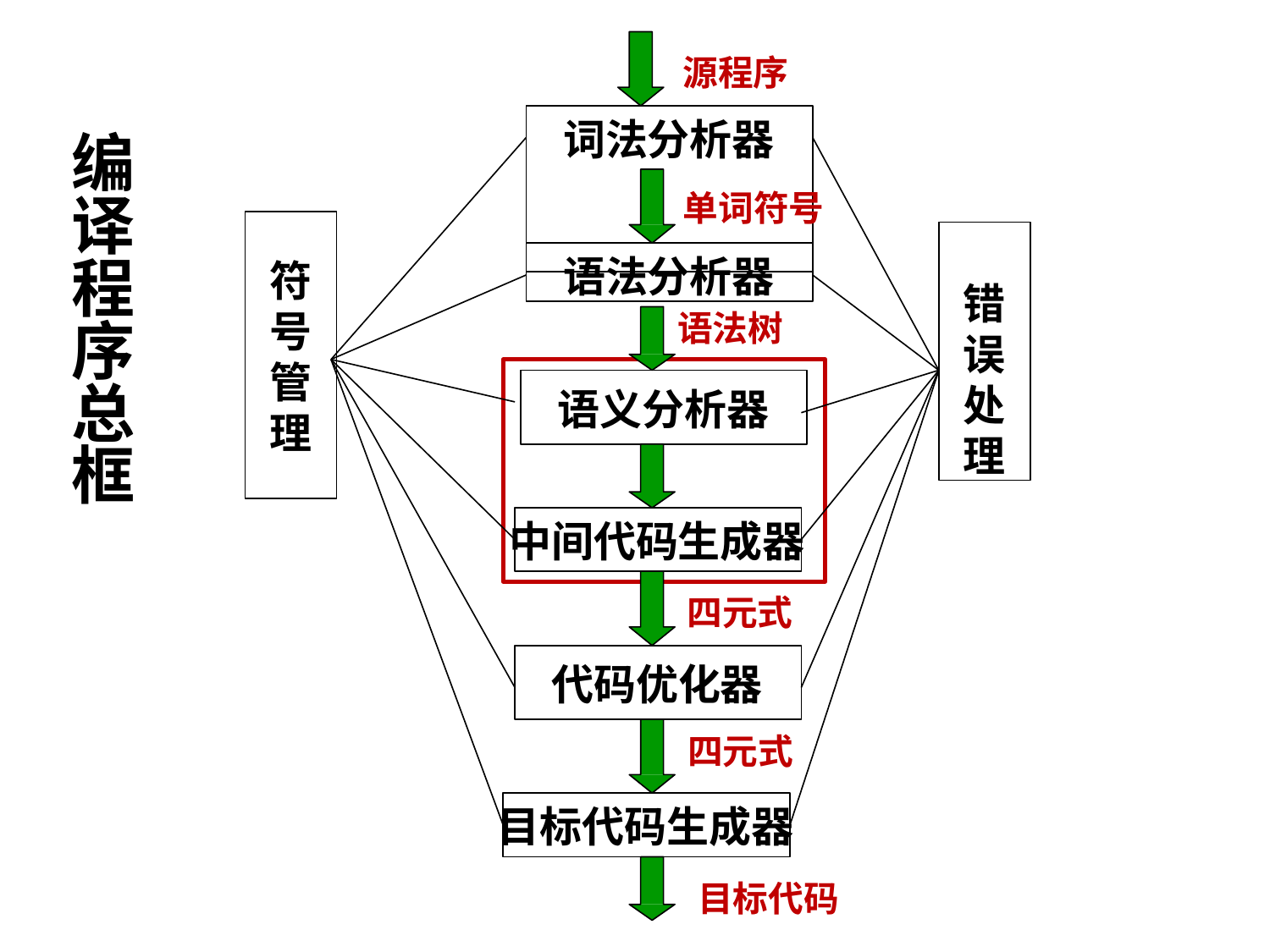

源程序
# 词法分析器
编 译 程 序 总 框

单词符号

错 误 处 理
语法分析器
符 号 管 理

语法树

语义分析器

中间代码生成器
四元式

代码优化器
四元式
目标代码生成器
目标代码